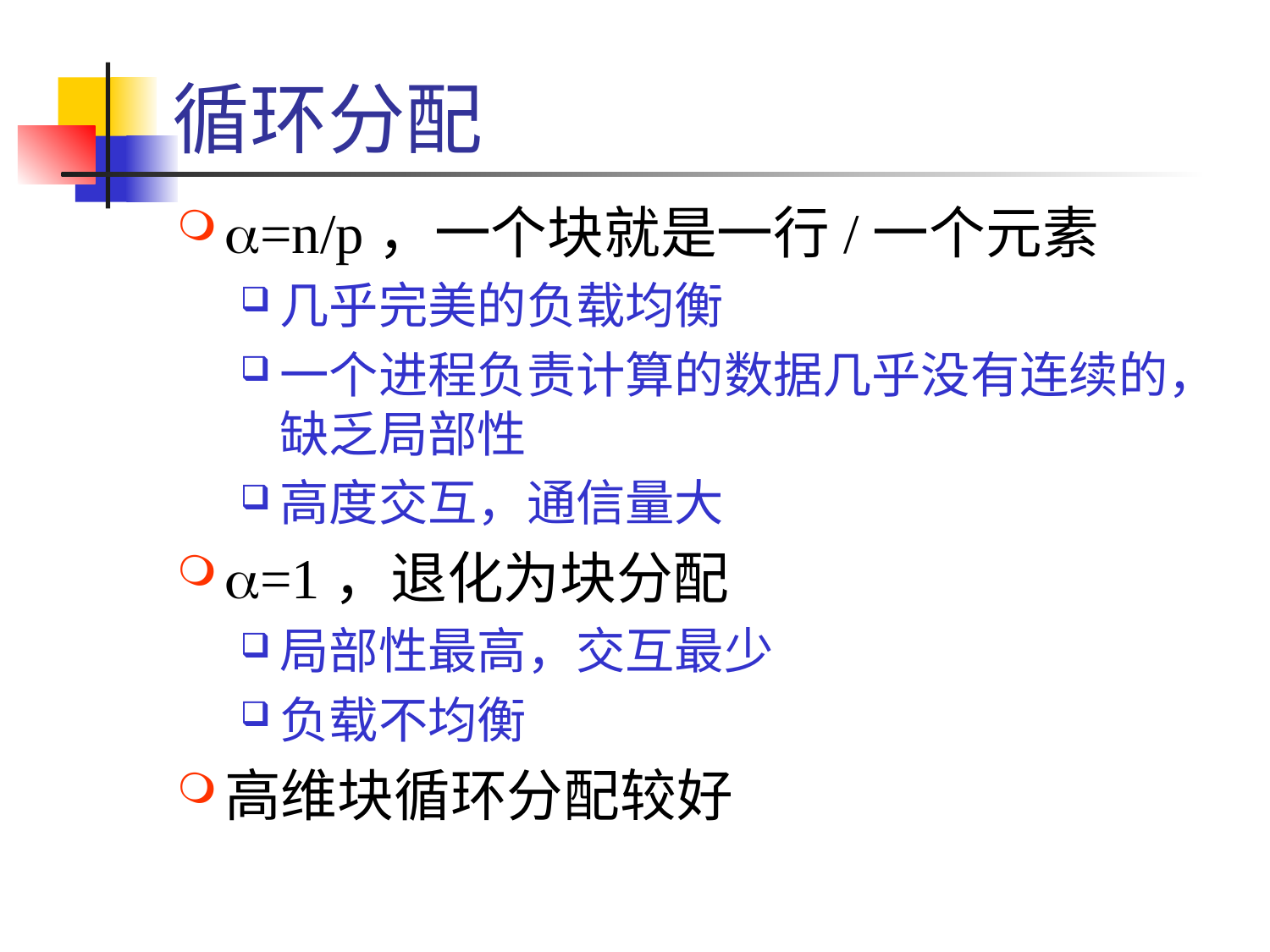

# 循环分配
α=n/p，一个块就是一行/一个元素
几乎完美的负载均衡
一个进程负责计算的数据几乎没有连续的，缺乏局部性
高度交互，通信量大
α=1，退化为块分配
局部性最高，交互最少
负载不均衡
高维块循环分配较好